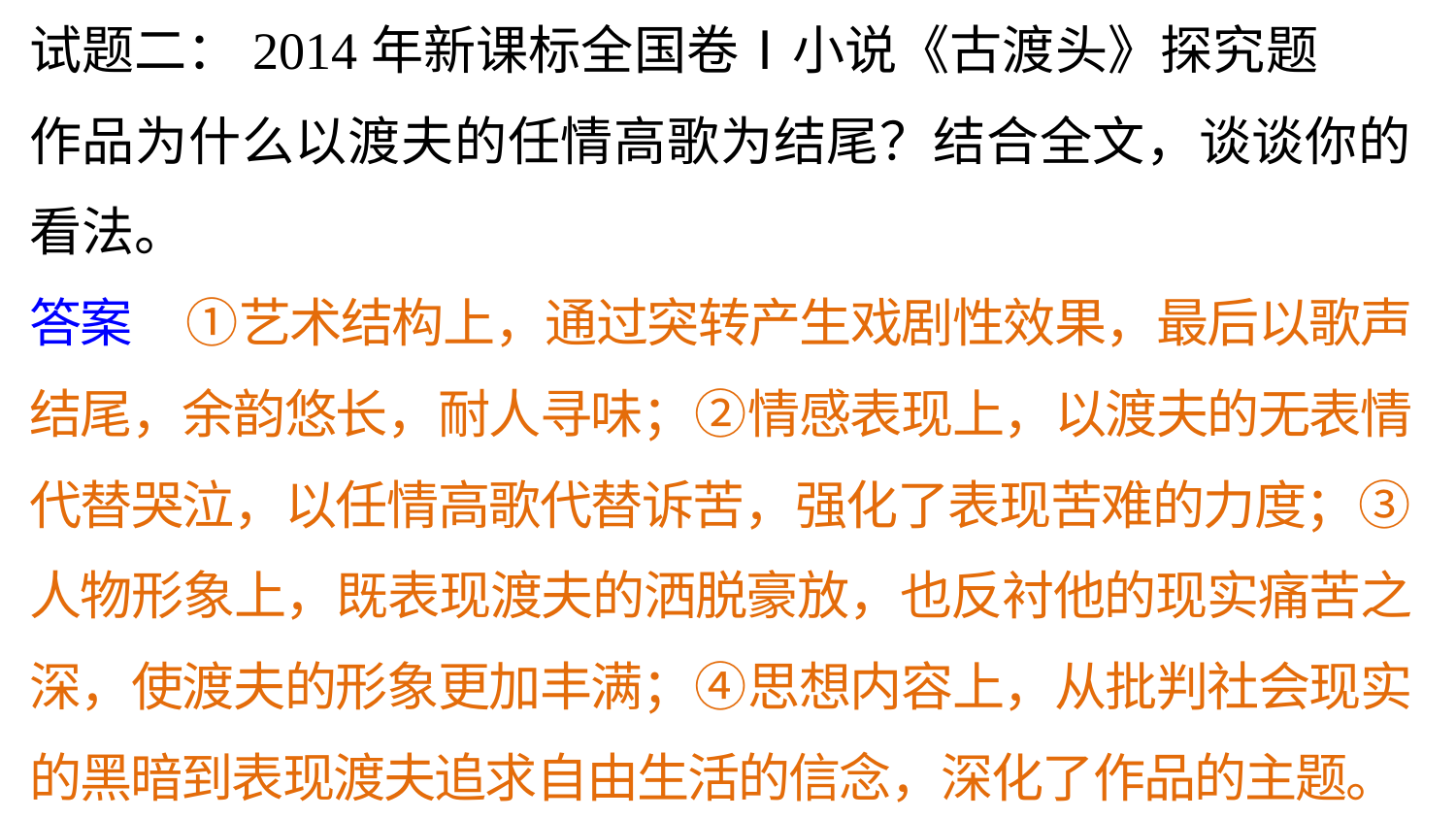

试题二：2014年新课标全国卷Ⅰ小说《古渡头》探究题
作品为什么以渡夫的任情高歌为结尾？结合全文，谈谈你的看法。
答案　①艺术结构上，通过突转产生戏剧性效果，最后以歌声结尾，余韵悠长，耐人寻味；②情感表现上，以渡夫的无表情代替哭泣，以任情高歌代替诉苦，强化了表现苦难的力度；③人物形象上，既表现渡夫的洒脱豪放，也反衬他的现实痛苦之深，使渡夫的形象更加丰满；④思想内容上，从批判社会现实的黑暗到表现渡夫追求自由生活的信念，深化了作品的主题。